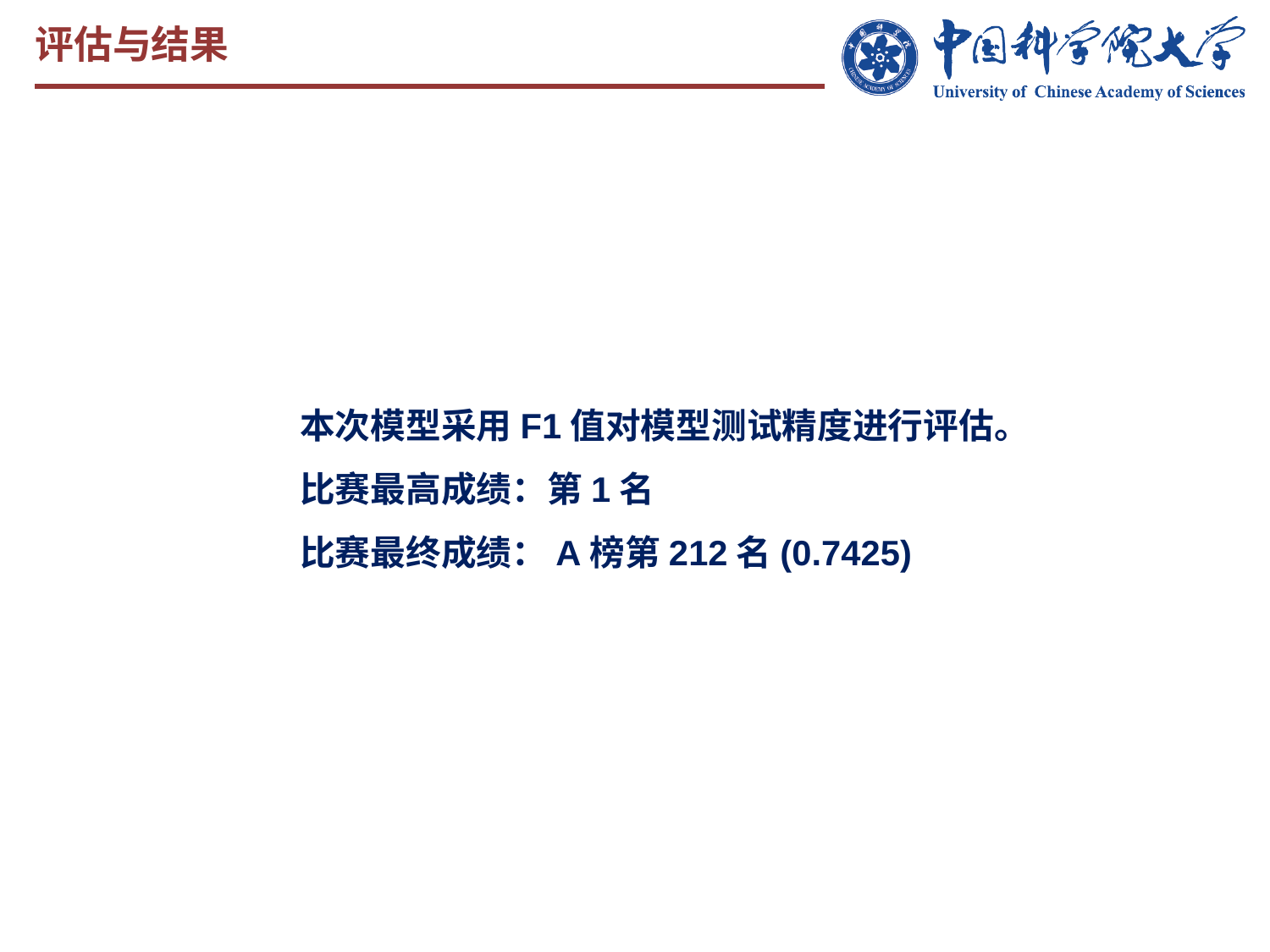

评估与结果
本次模型采用F1值对模型测试精度进行评估。
比赛最高成绩：第1名
比赛最终成绩：A榜第212名(0.7425)